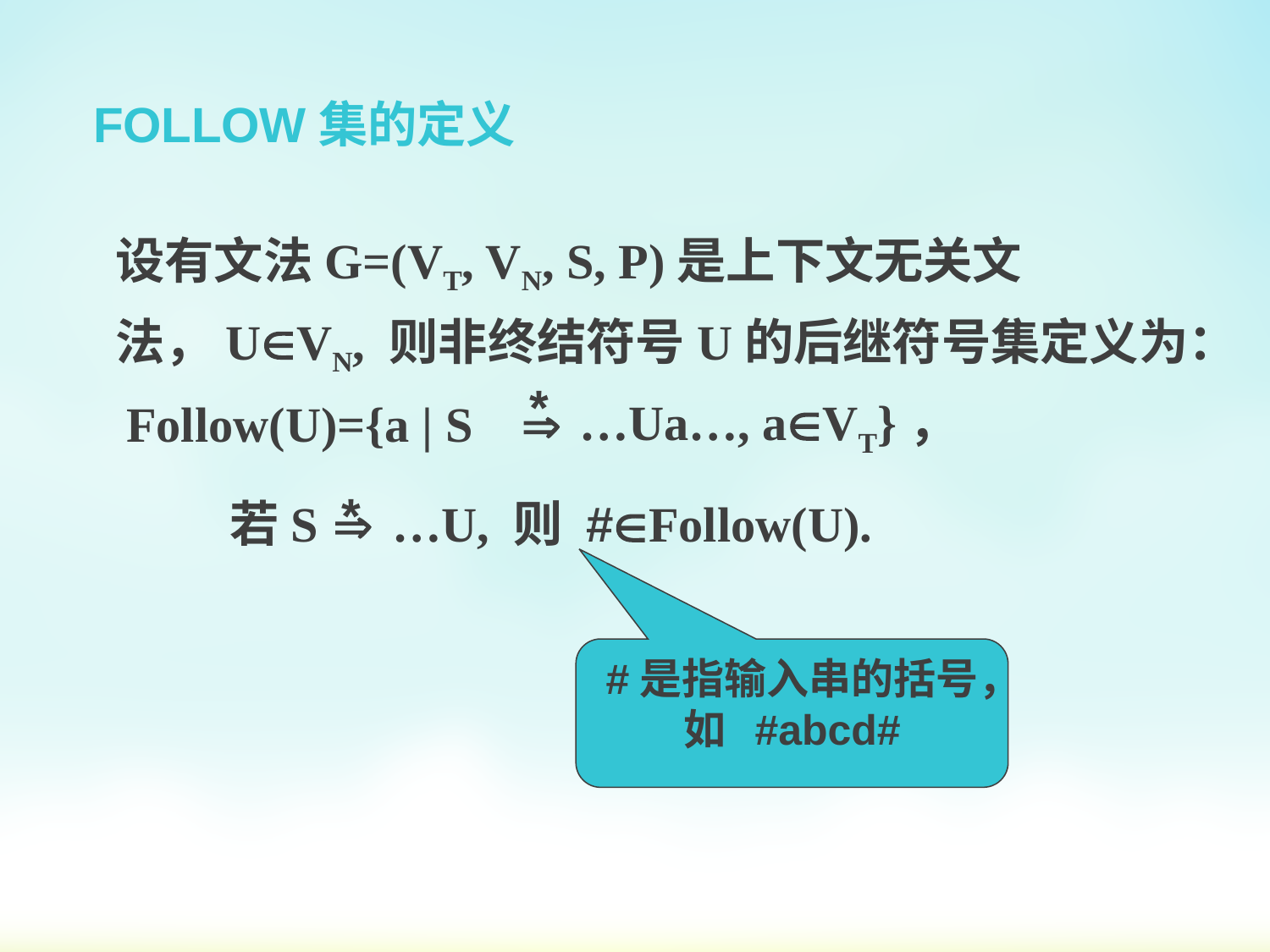

# FOLLOW集的定义
设有文法G=(VT, VN, S, P)是上下文无关文法，U∈VN, 则非终结符号U的后继符号集定义为：
*
⇒
…Ua…, a∈VT}，
Follow(U)={a | S
*
⇒
若S
…U, 则 #∈Follow(U).
#是指输入串的括号，如  #abcd#